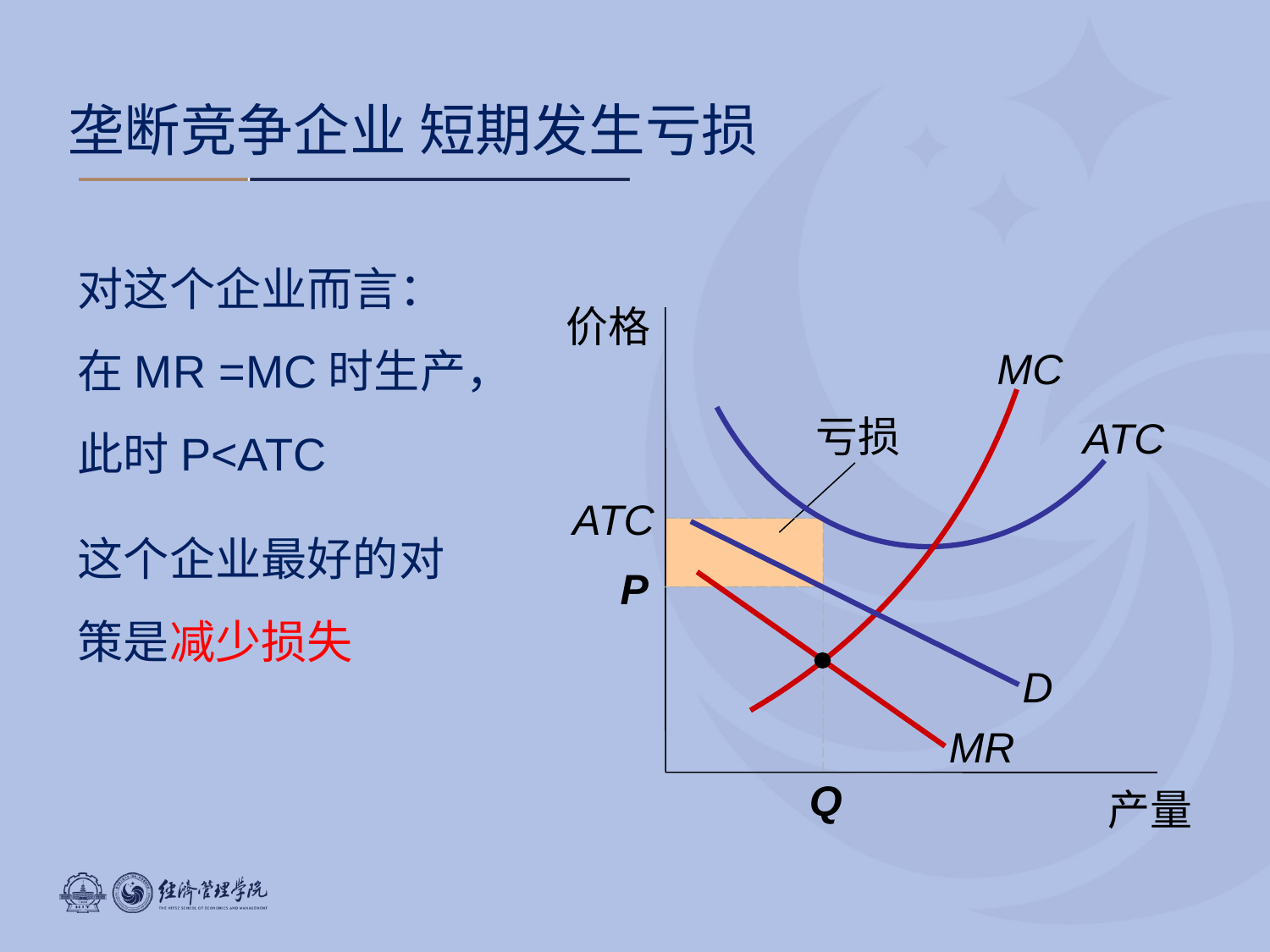

# 垄断竞争企业 短期发生亏损

MC
对这个企业而言：在MR =MC时生产，此时P<ATC
这个企业最好的对策是减少损失

ATC
价格

产量
亏损

ATC

D
P

MR

Q